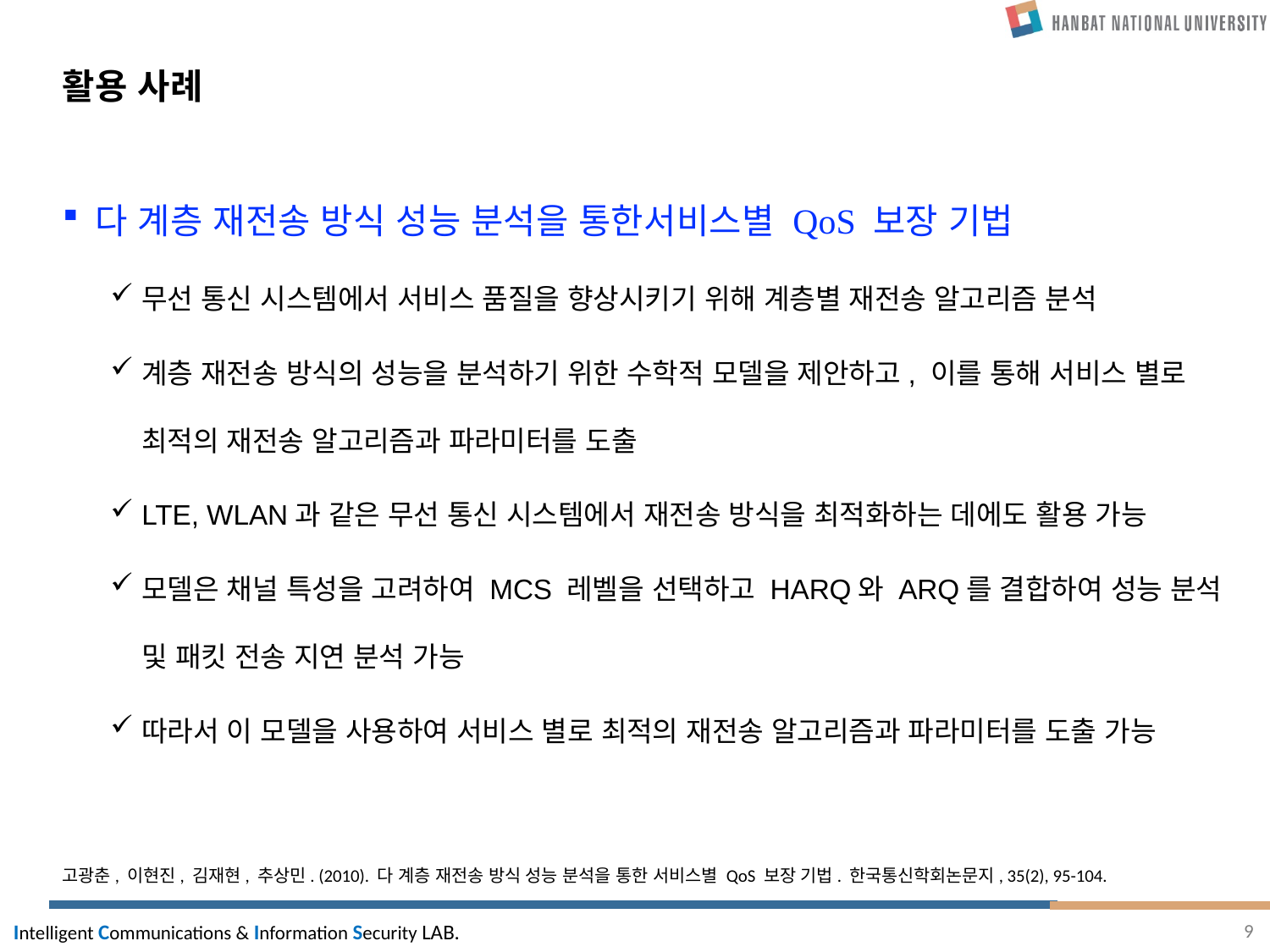

# 활용 사례
다 계층 재전송 방식 성능 분석을 통한서비스별 QoS 보장 기법
무선 통신 시스템에서 서비스 품질을 향상시키기 위해 계층별 재전송 알고리즘 분석
계층 재전송 방식의 성능을 분석하기 위한 수학적 모델을 제안하고, 이를 통해 서비스 별로 최적의 재전송 알고리즘과 파라미터를 도출
LTE, WLAN과 같은 무선 통신 시스템에서 재전송 방식을 최적화하는 데에도 활용 가능
모델은 채널 특성을 고려하여 MCS 레벨을 선택하고 HARQ와 ARQ를 결합하여 성능 분석 및 패킷 전송 지연 분석 가능
따라서 이 모델을 사용하여 서비스 별로 최적의 재전송 알고리즘과 파라미터를 도출 가능
고광춘, 이현진, 김재현, 추상민. (2010). 다 계층 재전송 방식 성능 분석을 통한 서비스별 QoS 보장 기법. 한국통신학회논문지, 35(2), 95-104.
9